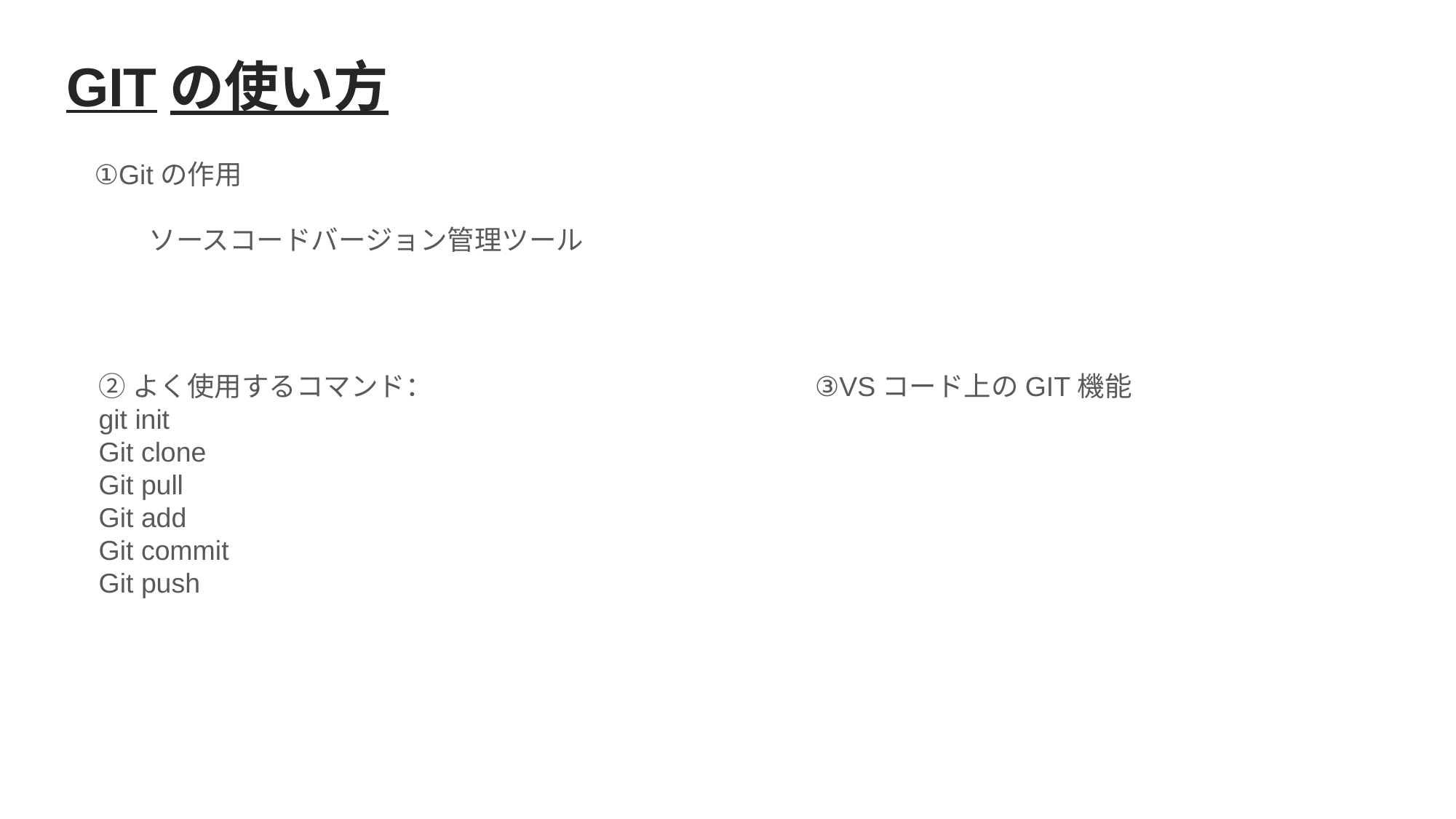

GITの使い方
①Gitの作用

　　ソースコードバージョン管理ツール
②よく使用するコマンド：
git init
Git clone
Git pull
Git add
Git commit
Git push
③VSコード上のGIT機能